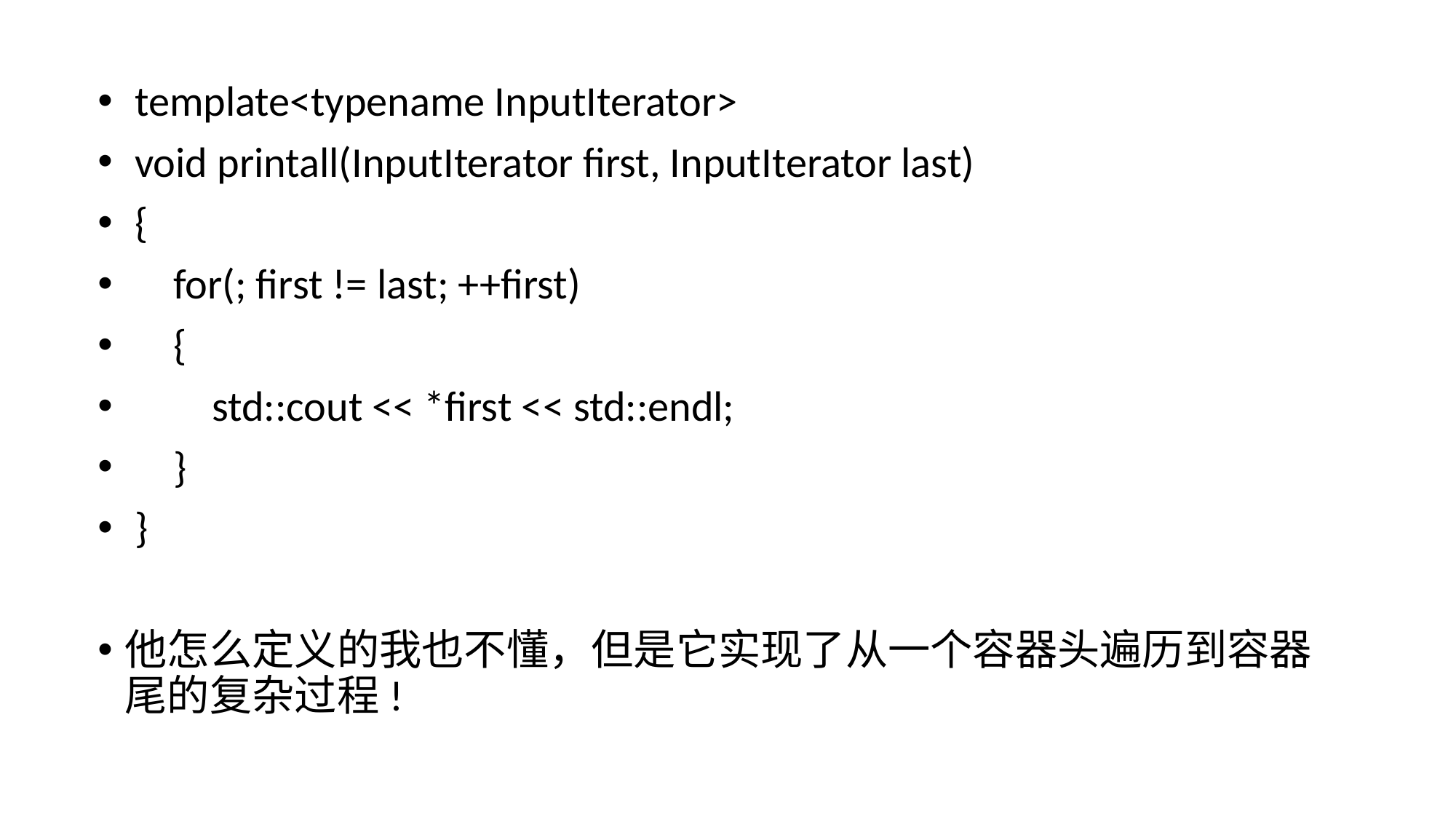

template<typename InputIterator>
 void printall(InputIterator first, InputIterator last)
 {
     for(; first != last; ++first)
     {
         std::cout << *first << std::endl;
     }
 }

他怎么定义的我也不懂，但是它实现了从一个容器头遍历到容器尾的复杂过程!